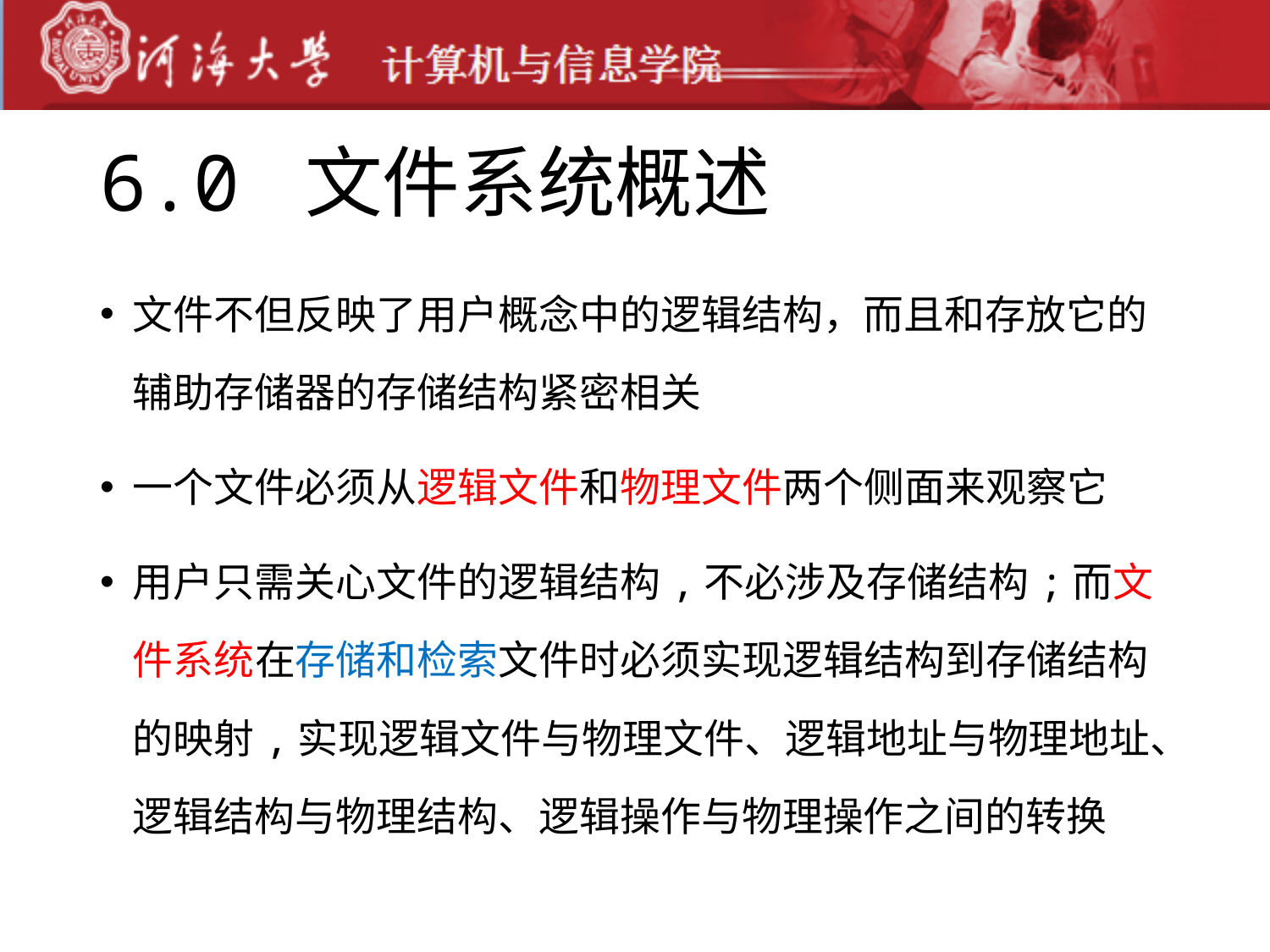

# 6.0 文件系统概述
文件不但反映了用户概念中的逻辑结构，而且和存放它的辅助存储器的存储结构紧密相关
一个文件必须从逻辑文件和物理文件两个侧面来观察它
用户只需关心文件的逻辑结构,不必涉及存储结构;而文件系统在存储和检索文件时必须实现逻辑结构到存储结构的映射,实现逻辑文件与物理文件、逻辑地址与物理地址、逻辑结构与物理结构、逻辑操作与物理操作之间的转换